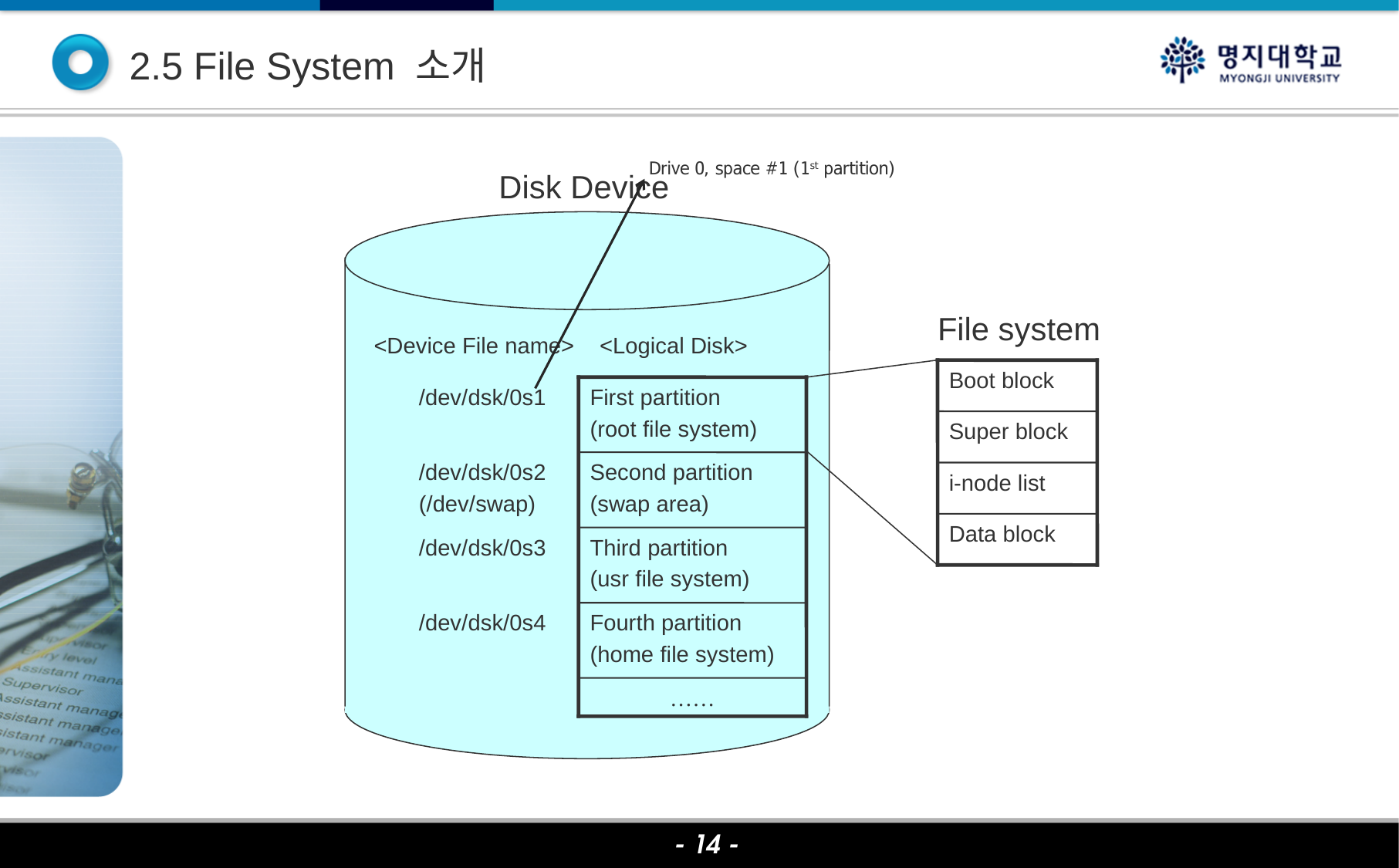

2.5 File System 소개
Drive 0, space #1 (1st partition)
Disk Device

File system

 <Device File name>    <Logical Disk>

Boot block

/dev/dsk/0s1

First partition
(root file system)

Super block

/dev/dsk/0s2
(/dev/swap)

Second partition
(swap area)

i-node list

Data block

/dev/dsk/0s3

Third partition
(usr file system)

/dev/dsk/0s4

Fourth partition
(home file system)

……

- 14 -